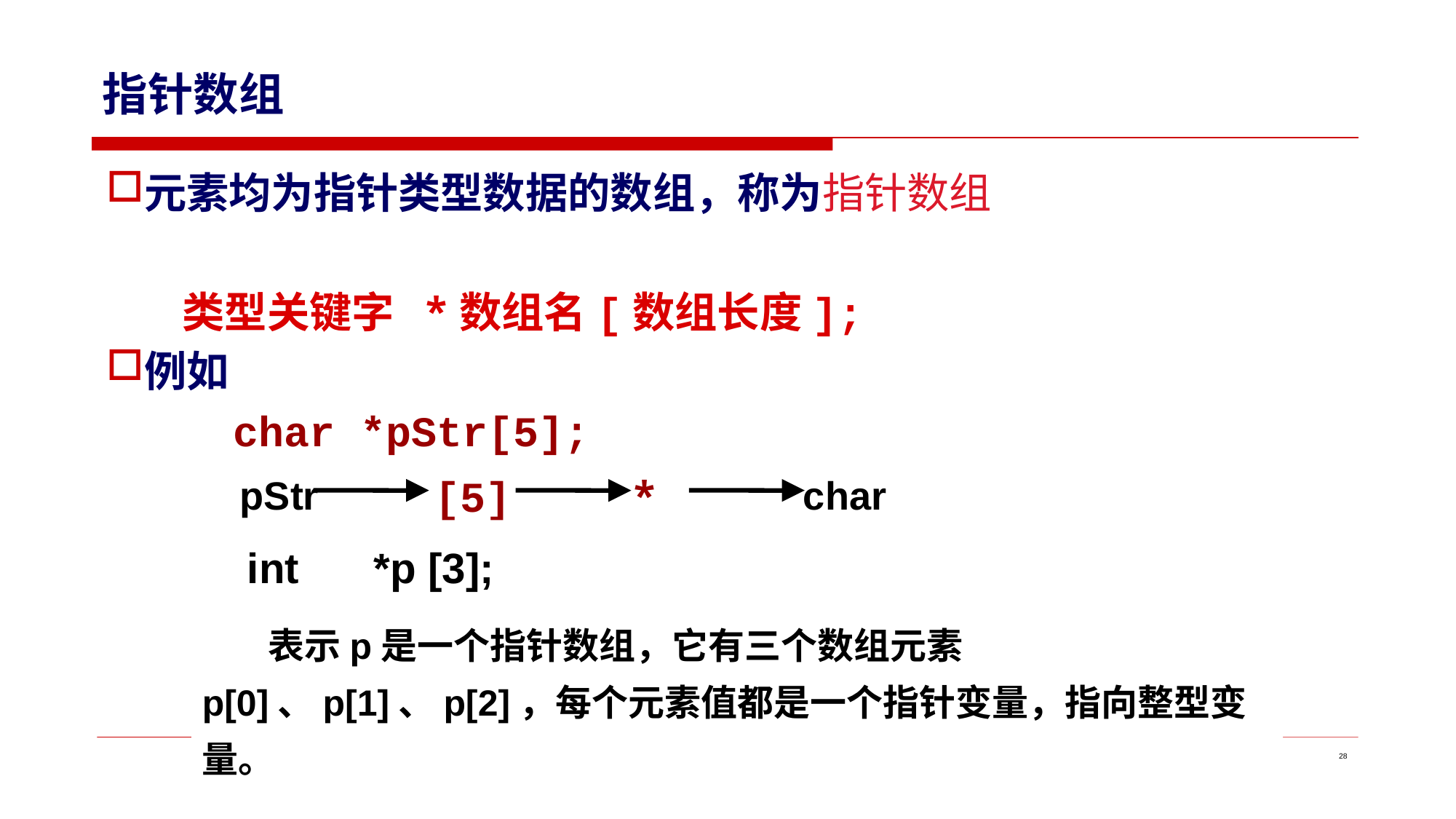

# 指针数组
元素均为指针类型数据的数组，称为指针数组
定义形式为：
       类型关键字  *数组名[数组长度];
例如
     char *pStr[5];
[5]
*
pStr
char

　int 　*p [3];
       表示p是一个指针数组，它有三个数组元素p[0]、p[1]、p[2]，每个元素值都是一个指针变量，指向整型变量。
http://xinxi.xaufe.edu.cn
28